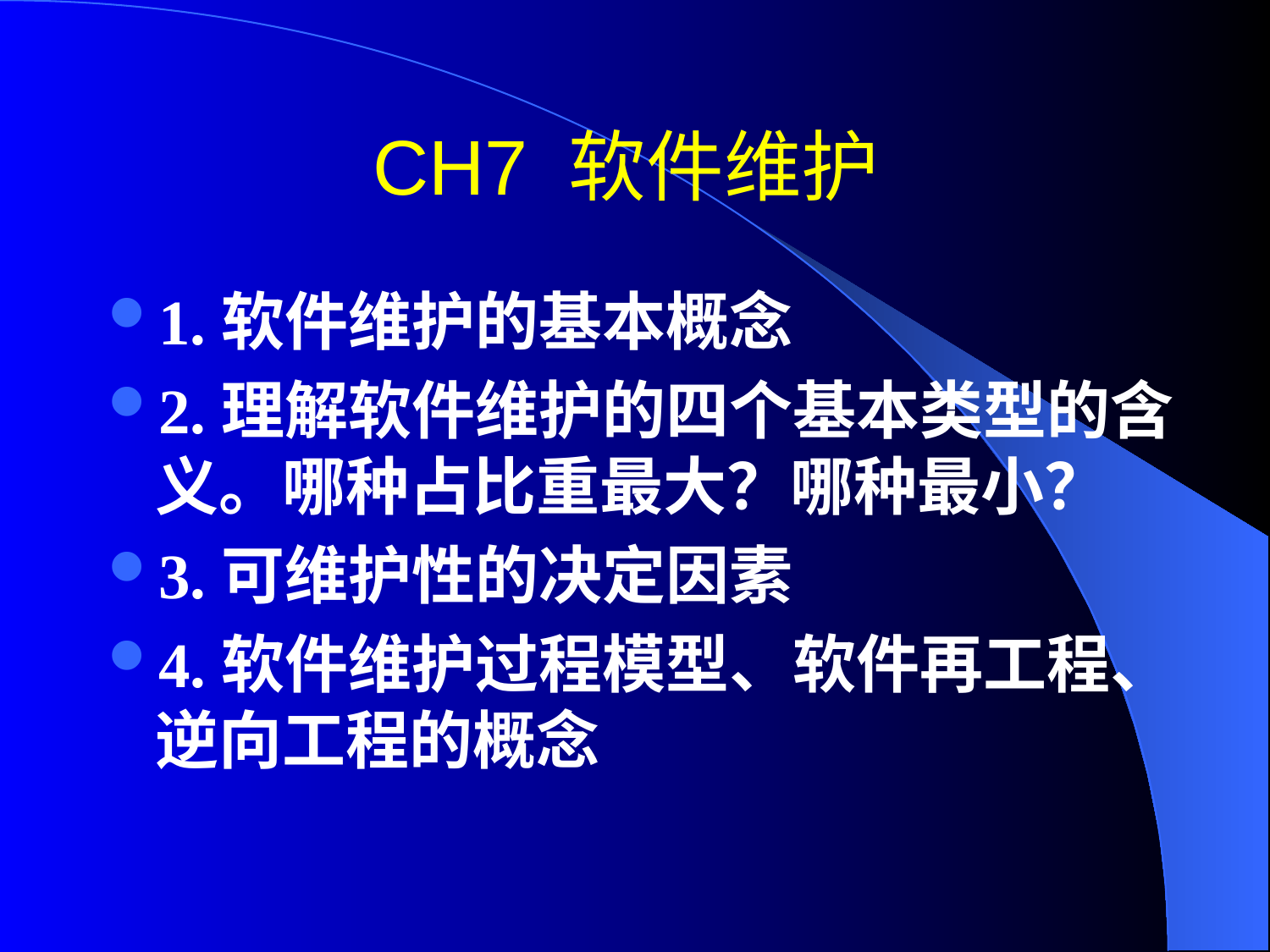

# CH7 软件维护
1.软件维护的基本概念
2.理解软件维护的四个基本类型的含义。哪种占比重最大？哪种最小？
3.可维护性的决定因素
4.软件维护过程模型、软件再工程、逆向工程的概念